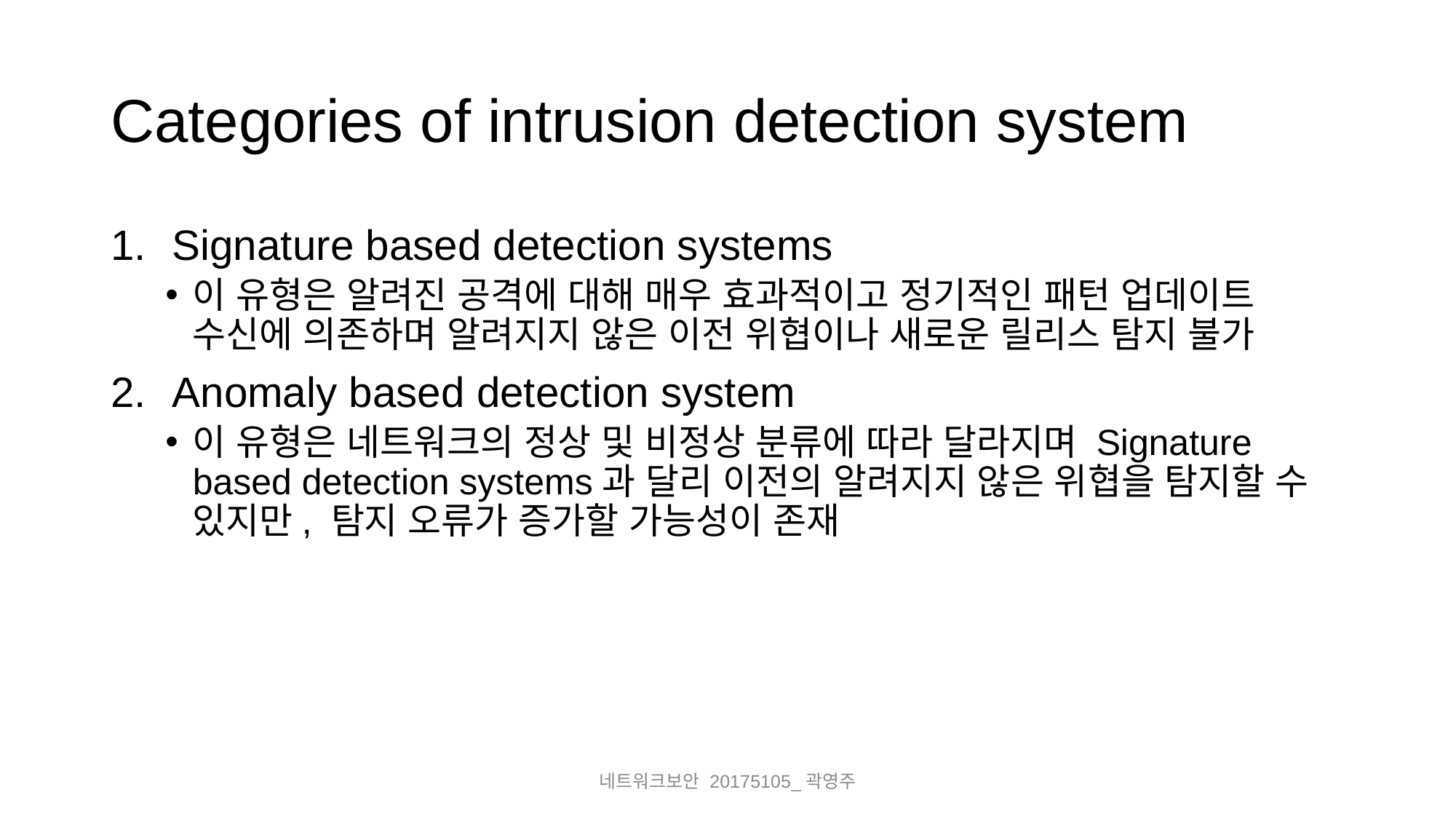

# Categories of intrusion detection system
Signature based detection systems
이 유형은 알려진 공격에 대해 매우 효과적이고 정기적인 패턴 업데이트 수신에 의존하며 알려지지 않은 이전 위협이나 새로운 릴리스 탐지 불가
Anomaly based detection system
이 유형은 네트워크의 정상 및 비정상 분류에 따라 달라지며 Signature based detection systems과 달리 이전의 알려지지 않은 위협을 탐지할 수 있지만, 탐지 오류가 증가할 가능성이 존재
네트워크보안 20175105_곽영주